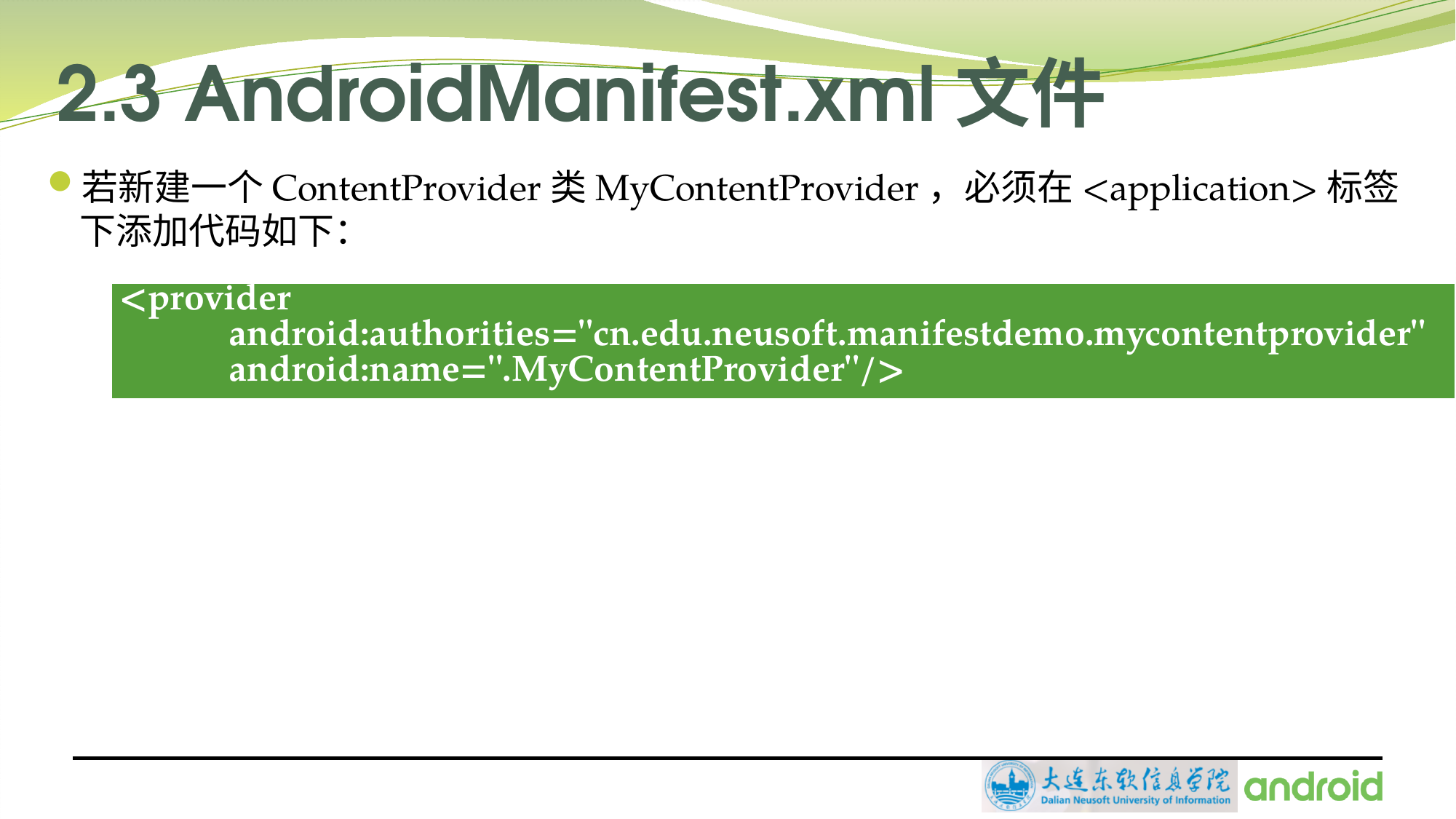

# 2.3 AndroidManifest.xml文件
若新建一个ContentProvider类MyContentProvider，必须在<application>标签下添加代码如下：

| <provider android:authorities="cn.edu.neusoft.manifestdemo.mycontentprovider" android:name=".MyContentProvider"/> |
| --- |